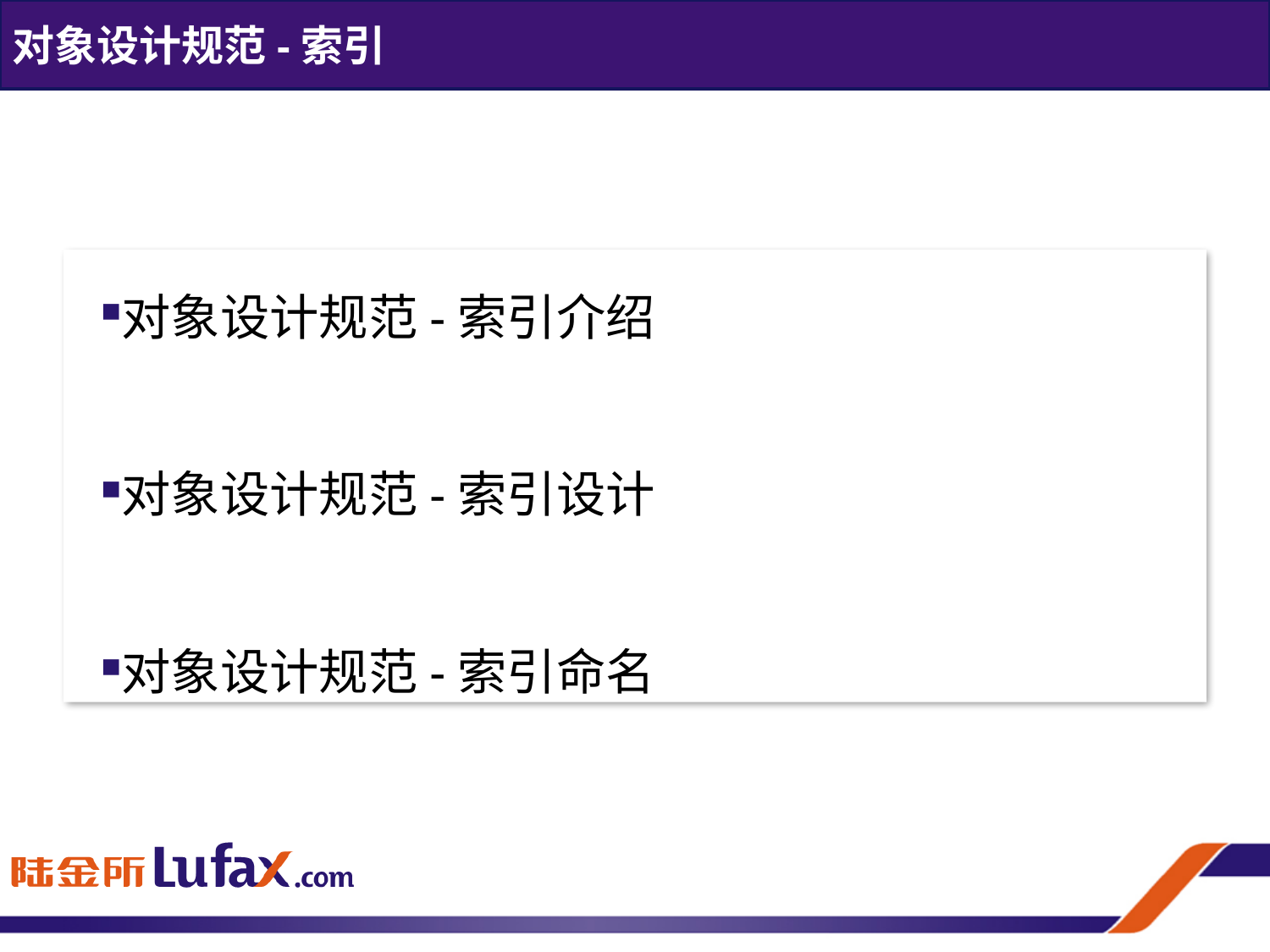

对象设计规范-索引
对象设计规范-索引介绍

对象设计规范-索引设计

对象设计规范-索引命名